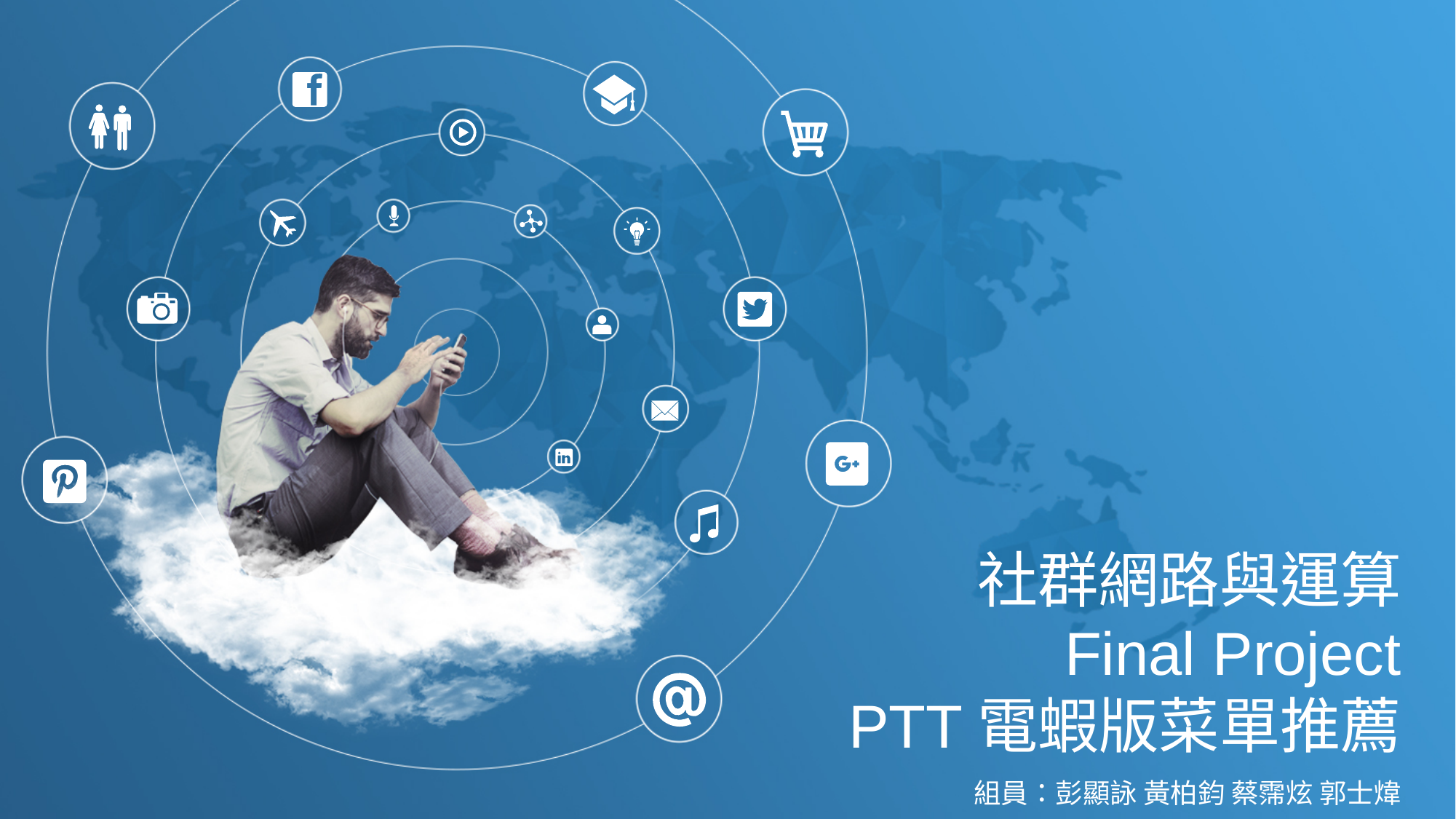

社群網路與運算
Final Project
PTT電蝦版菜單推薦

組員：彭顯詠 黃柏鈞 蔡霈炫 郭士煒